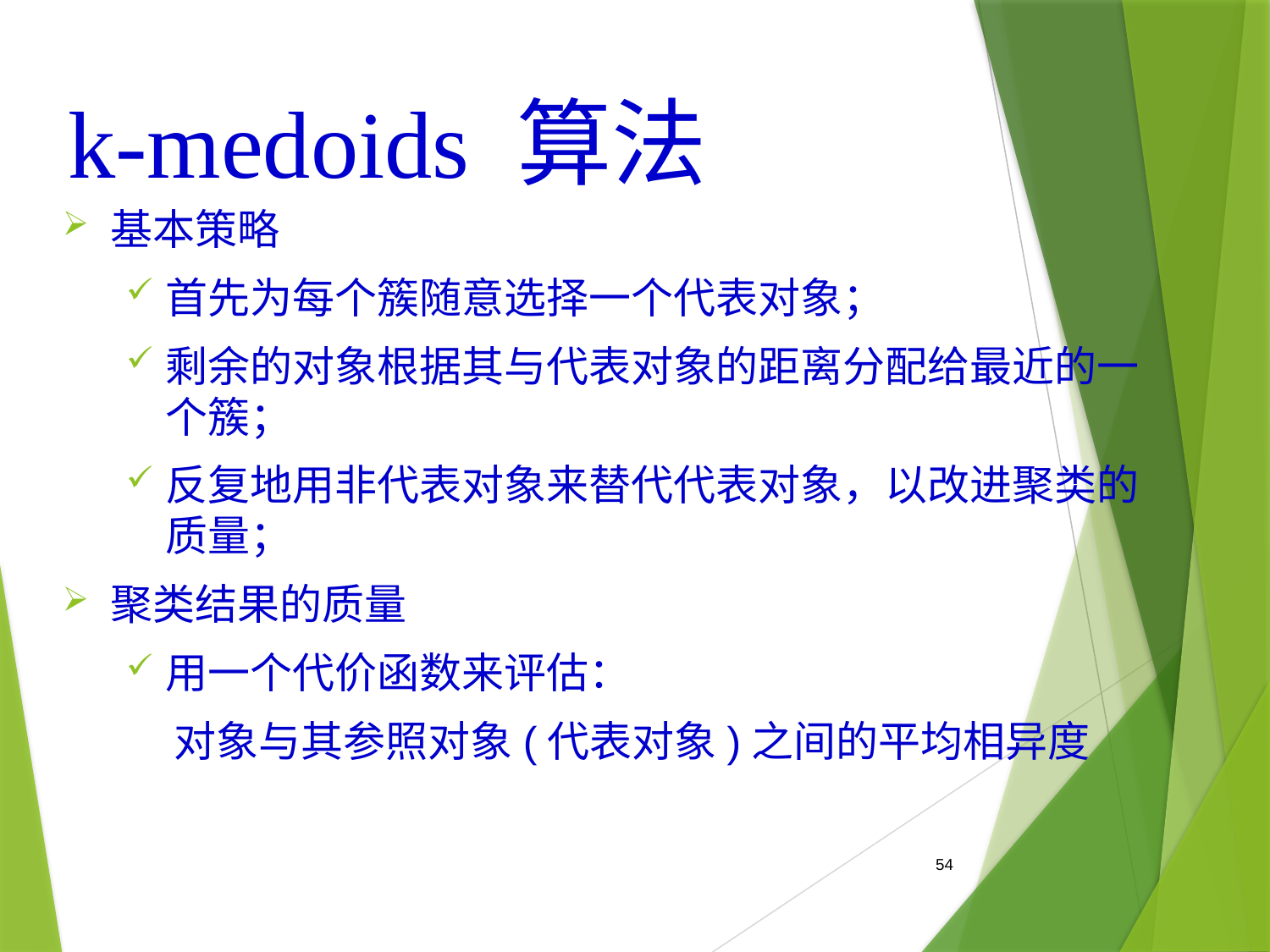

# k-medoids 算法
基本策略
首先为每个簇随意选择一个代表对象；
剩余的对象根据其与代表对象的距离分配给最近的一个簇；
反复地用非代表对象来替代代表对象，以改进聚类的质量；
聚类结果的质量
用一个代价函数来评估：
    对象与其参照对象(代表对象)之间的平均相异度
54